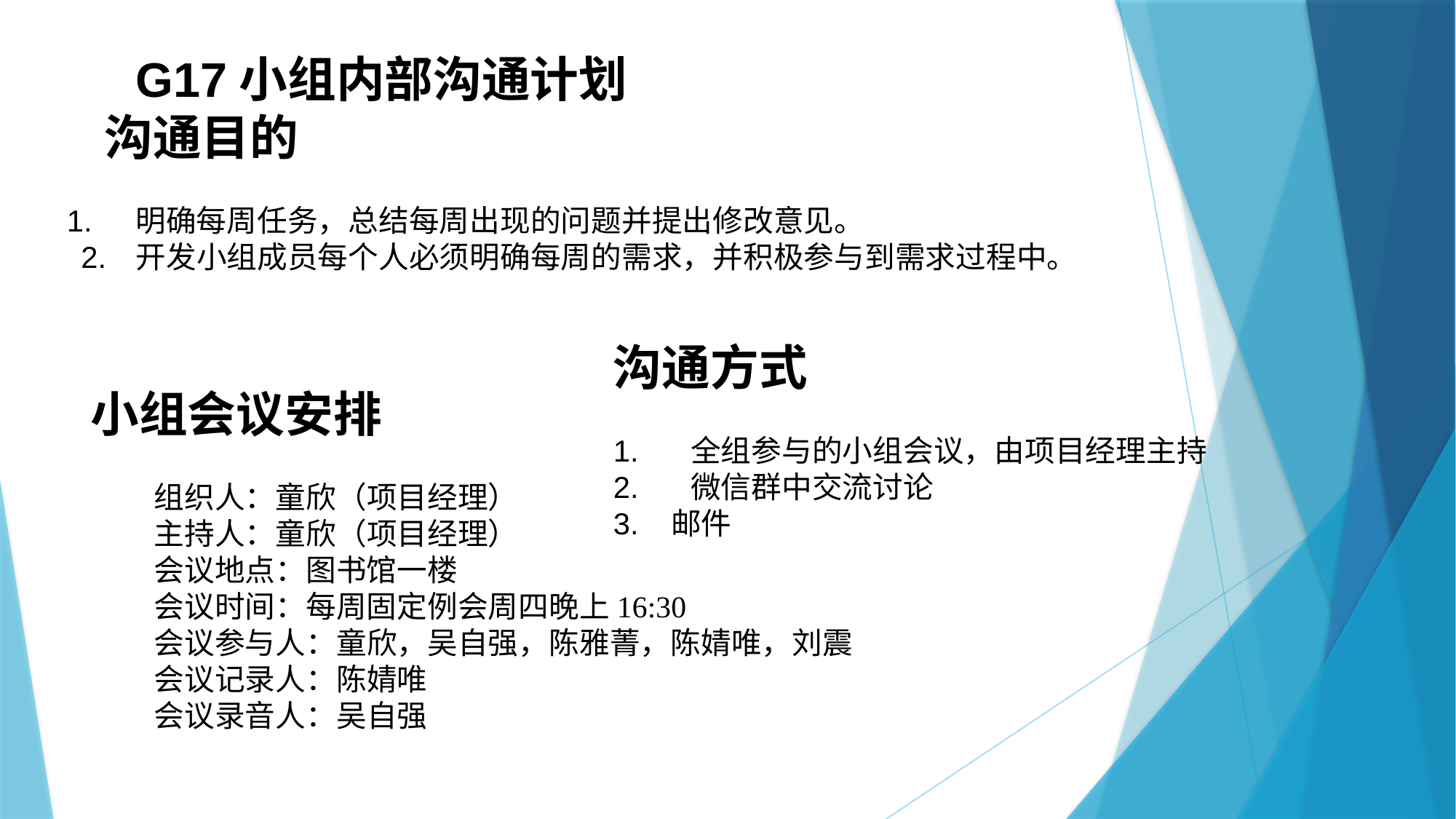

G17小组内部沟通计划
 沟通目的

 1.	明确每周任务，总结每周出现的问题并提出修改意见。
开发小组成员每个人必须明确每周的需求，并积极参与到需求过程中。

小组会议安排

组织人：童欣（项目经理）
主持人：童欣（项目经理）
会议地点：图书馆一楼
会议时间：每周固定例会周四晚上16:30
会议参与人：童欣，吴自强，陈雅菁，陈婧唯，刘震
会议记录人：陈婧唯
会议录音人：吴自强
沟通方式

1.	全组参与的小组会议，由项目经理主持
2.	微信群中交流讨论
3.   邮件